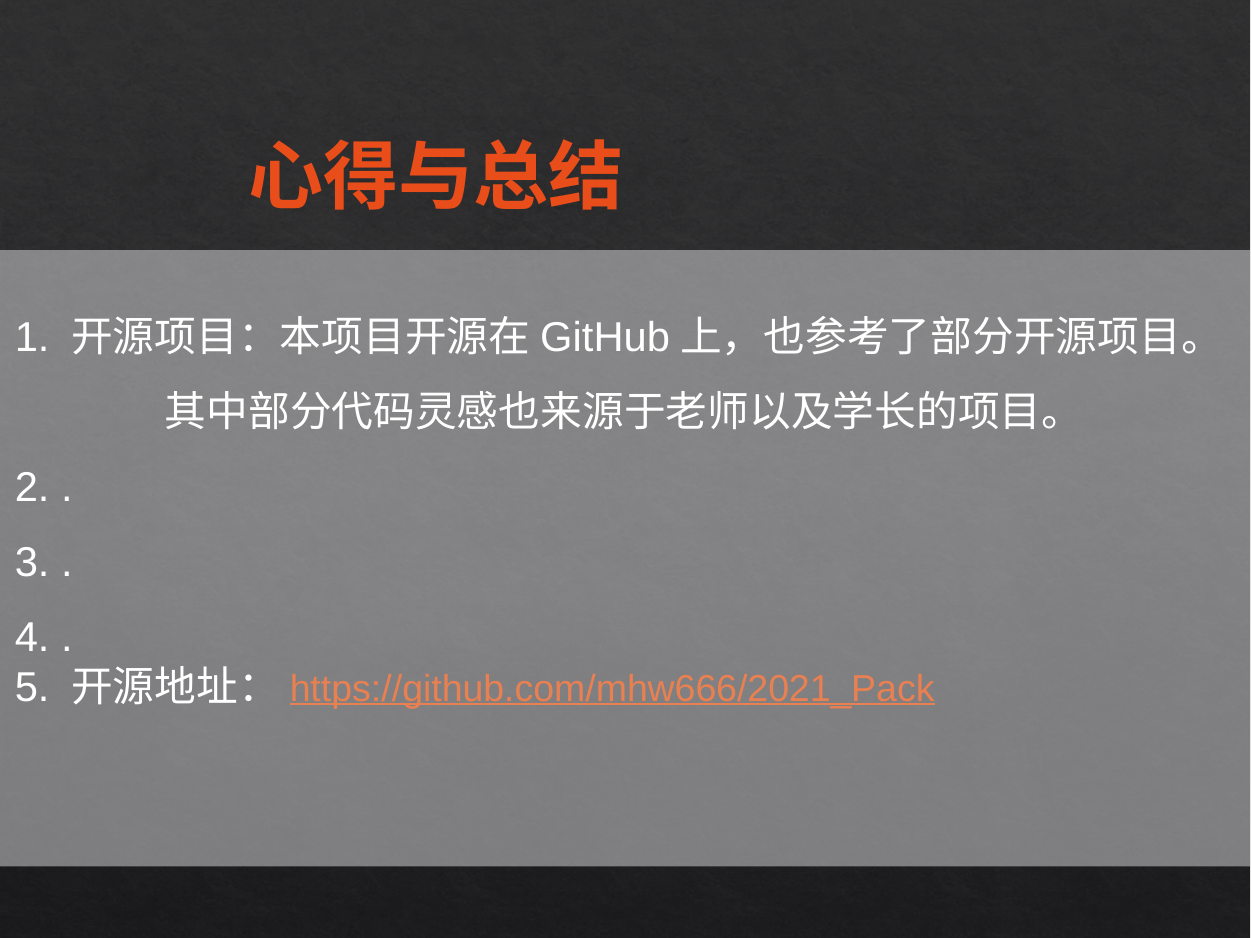

心得与总结
1. 开源项目：本项目开源在GitHub上，也参考了部分开源项目。
	其中部分代码灵感也来源于老师以及学长的项目。
2. .
3. .
4. .
5. 开源地址：https://github.com/mhw666/2021_Pack